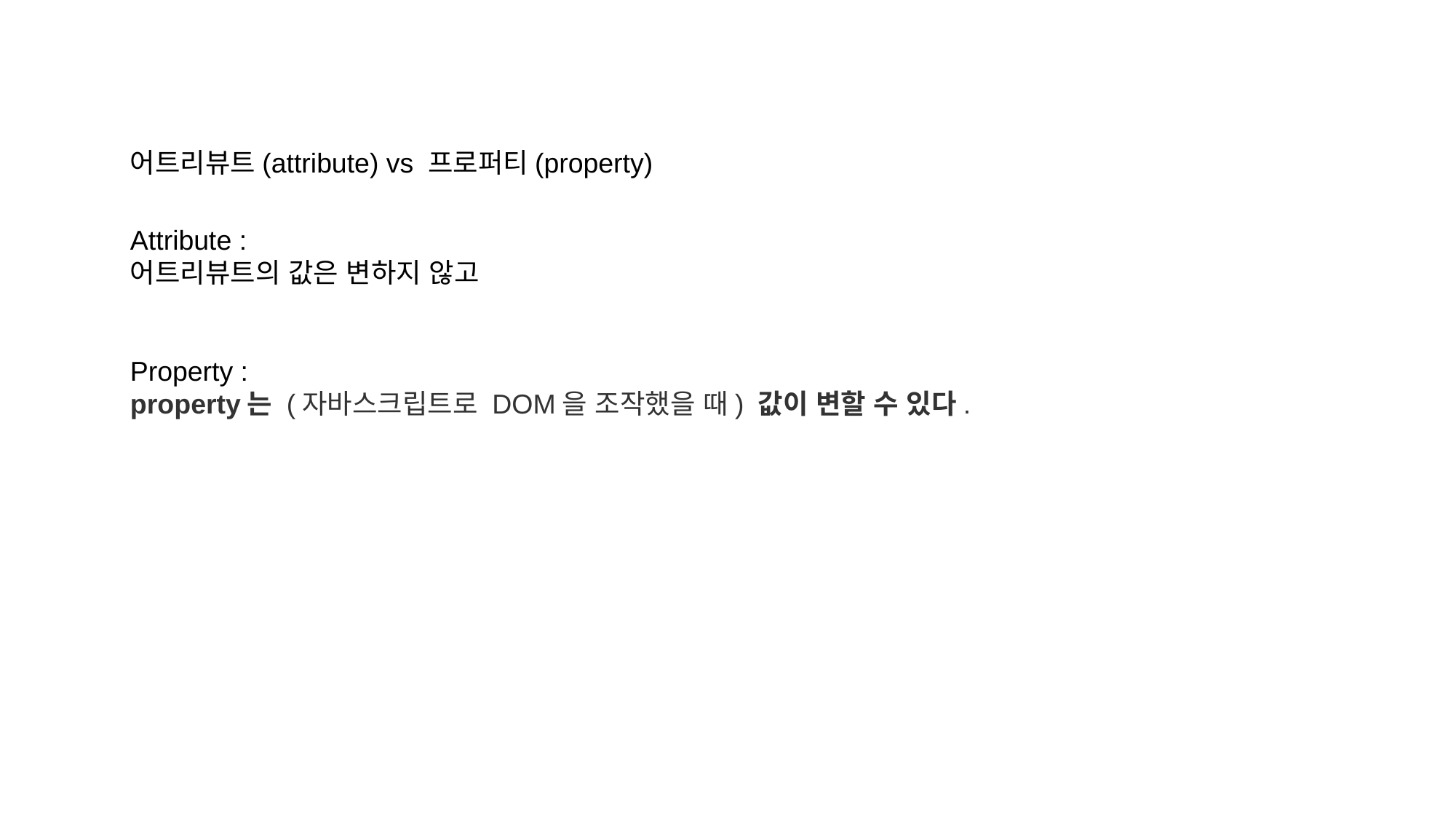

어트리뷰트(attribute) vs 프로퍼티(property)
Attribute :
어트리뷰트의 값은 변하지 않고

Property :
property는 (자바스크립트로 DOM을 조작했을 때) 값이 변할 수 있다.